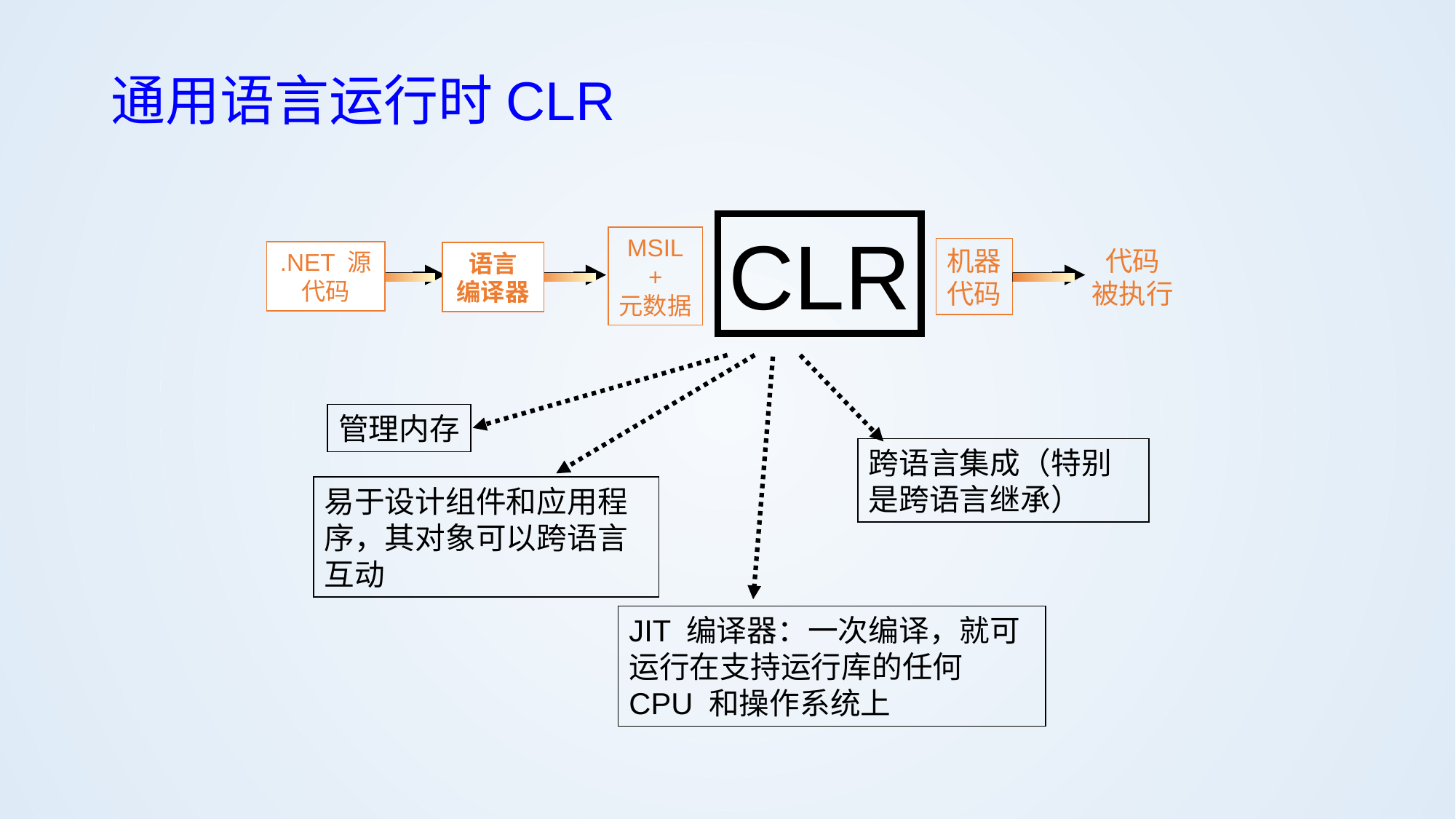

# 通用语言运行时CLR
CLR
MSIL
+
元数据
机器
代码
代码
被执行
.NET 源
代码
语言
编译器

管理内存
跨语言集成（特别是跨语言继承）
易于设计组件和应用程序，其对象可以跨语言互动
JIT 编译器：一次编译，就可运行在支持运行库的任何 CPU 和操作系统上